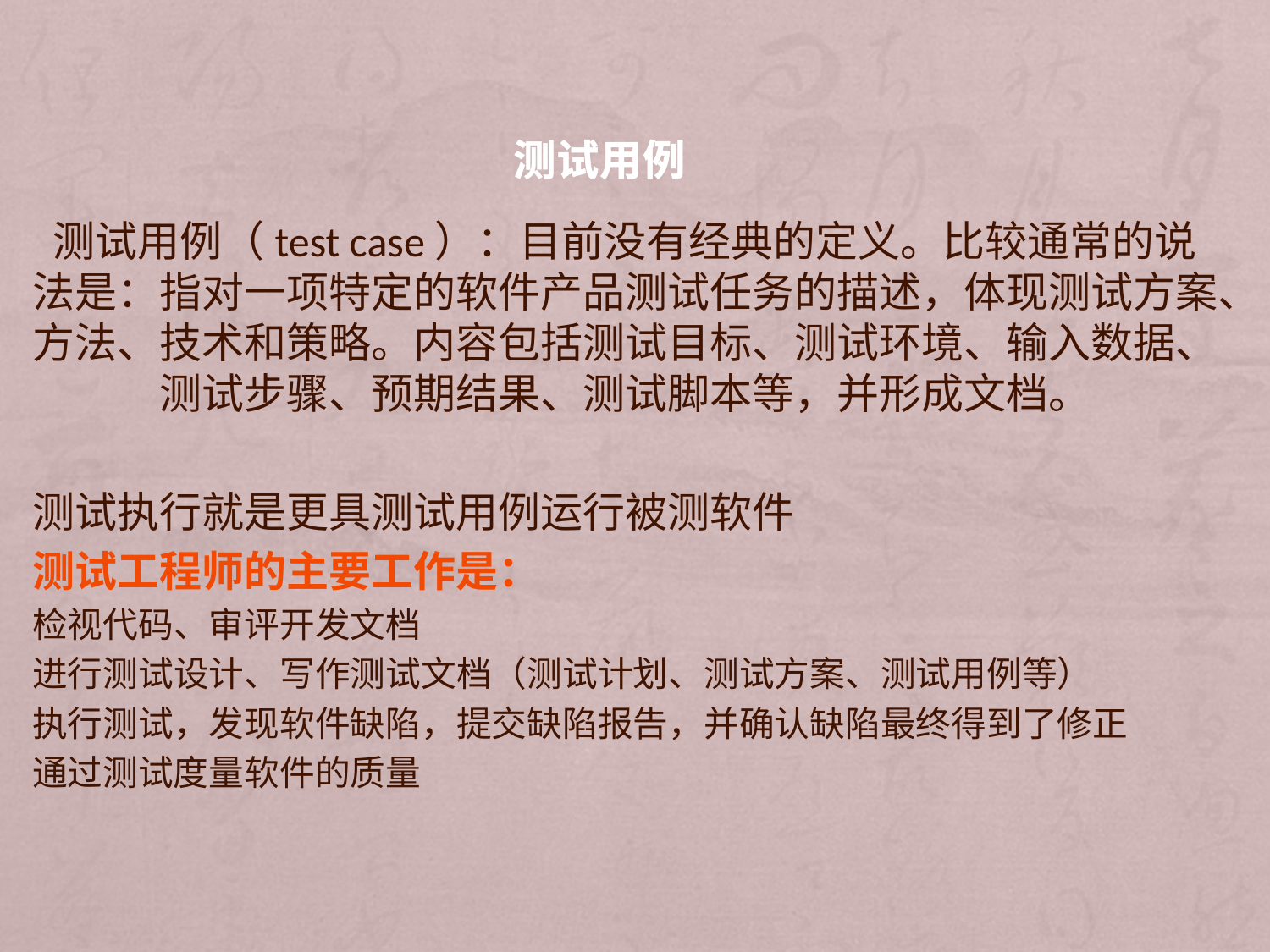

# 测试用例
测试用例（test case）：目前没有经典的定义。比较通常的说法是：指对一项特定的软件产品测试任务的描述，体现测试方案、方法、技术和策略。内容包括测试目标、测试环境、输入数据、测试步骤、预期结果、测试脚本等，并形成文档。

测试执行就是更具测试用例运行被测软件
测试工程师的主要工作是：
检视代码、审评开发文档
进行测试设计、写作测试文档（测试计划、测试方案、测试用例等）
执行测试，发现软件缺陷，提交缺陷报告，并确认缺陷最终得到了修正
通过测试度量软件的质量